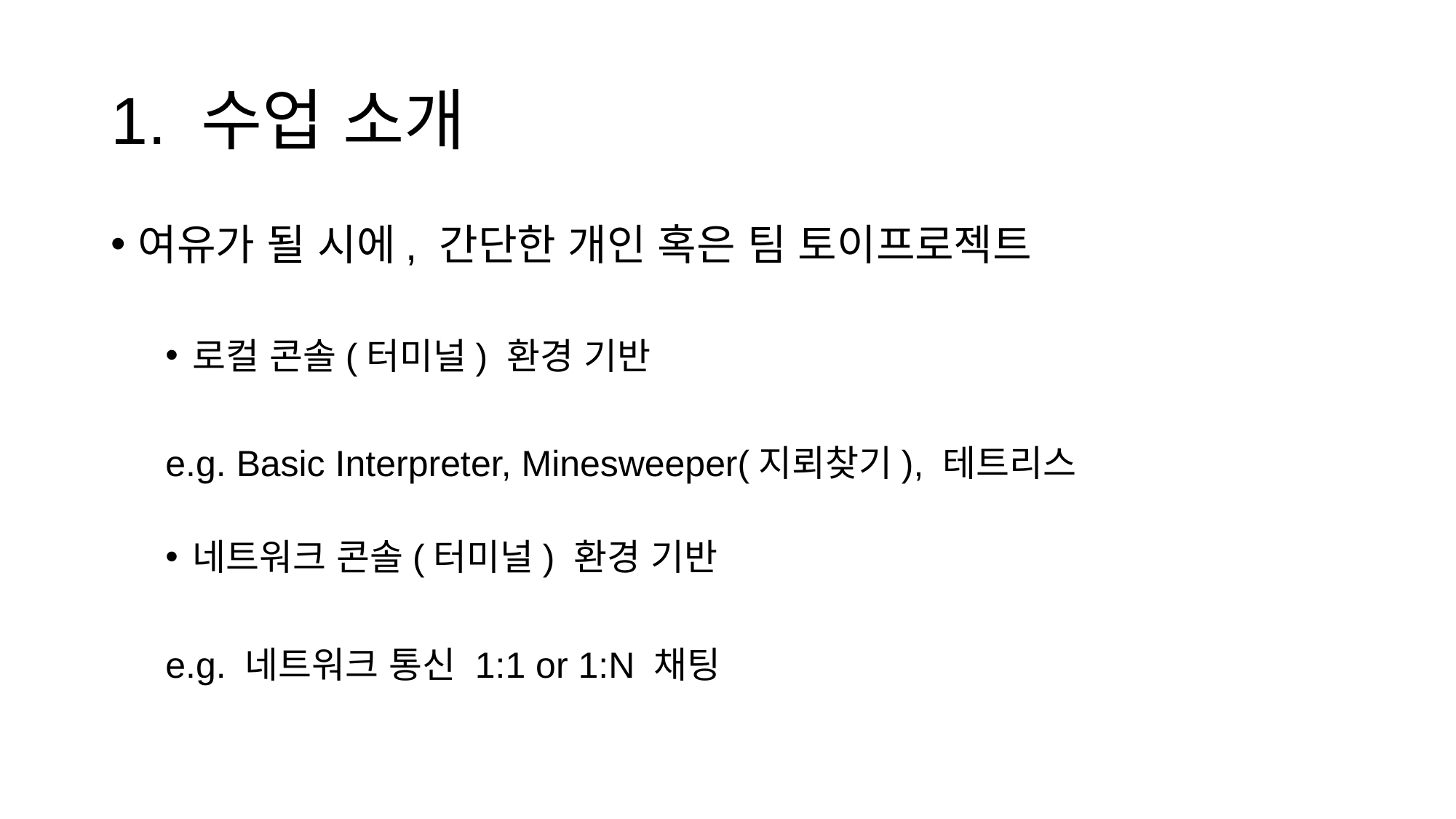

# 1. 수업 소개
여유가 될 시에, 간단한 개인 혹은 팀 토이프로젝트

로컬 콘솔(터미널) 환경 기반

e.g. Basic Interpreter, Minesweeper(지뢰찾기), 테트리스

네트워크 콘솔(터미널) 환경 기반

e.g. 네트워크 통신 1:1 or 1:N 채팅